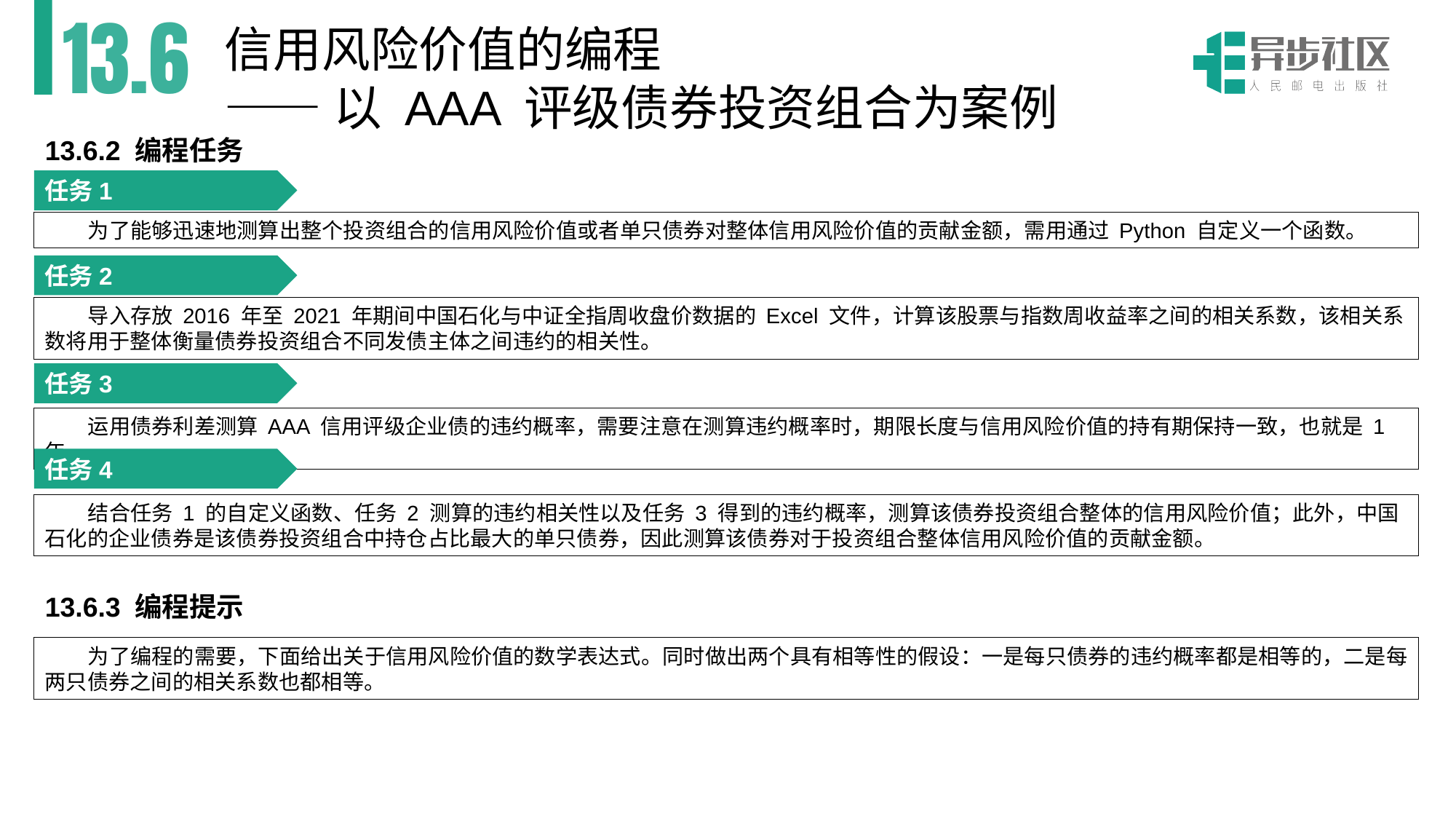

13.6
信用风险价值的编程
——以 AAA 评级债券投资组合为案例
13.6.2 编程任务
任务1
为了能够迅速地测算出整个投资组合的信用风险价值或者单只债券对整体信用风险价值的贡献金额，需用通过 Python 自定义一个函数。
任务2
导入存放 2016 年至 2021 年期间中国石化与中证全指周收盘价数据的 Excel 文件，计算该股票与指数周收益率之间的相关系数，该相关系数将用于整体衡量债券投资组合不同发债主体之间违约的相关性。
任务3
运用债券利差测算 AAA 信用评级企业债的违约概率，需要注意在测算违约概率时，期限长度与信用风险价值的持有期保持一致，也就是 1 年。
任务4
结合任务 1 的自定义函数、任务 2 测算的违约相关性以及任务 3 得到的违约概率，测算该债券投资组合整体的信用风险价值；此外，中国石化的企业债券是该债券投资组合中持仓占比最大的单只债券，因此测算该债券对于投资组合整体信用风险价值的贡献金额。
13.6.3 编程提示
为了编程的需要，下面给出关于信用风险价值的数学表达式。同时做出两个具有相等性的假设：一是每只债券的违约概率都是相等的，二是每两只债券之间的相关系数也都相等。